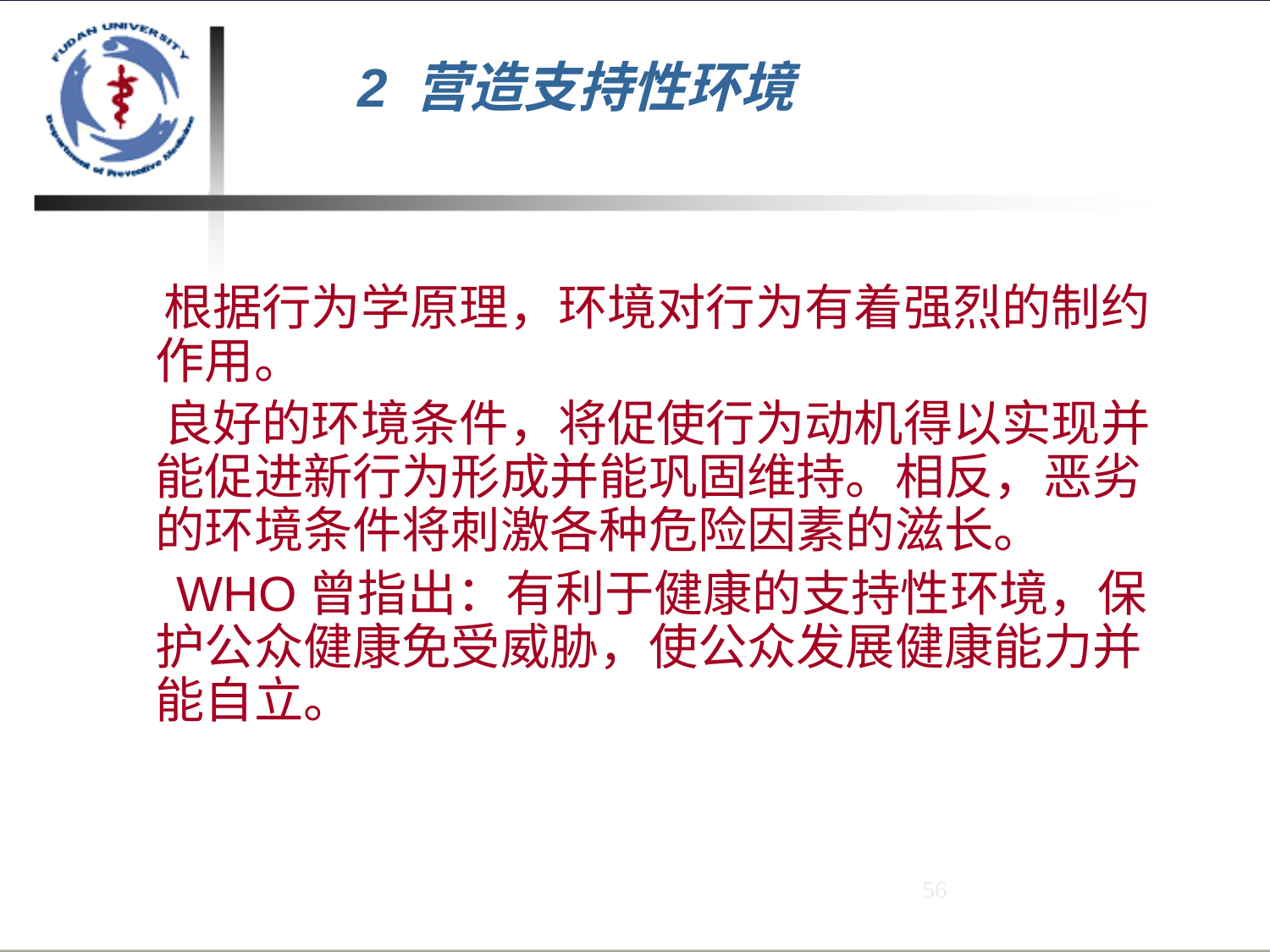

# 2 营造支持性环境
    根据行为学原理，环境对行为有着强烈的制约作用。
    良好的环境条件，将促使行为动机得以实现并能促进新行为形成并能巩固维持。相反，恶劣的环境条件将刺激各种危险因素的滋长。
     WHO曾指出：有利于健康的支持性环境，保护公众健康免受威胁，使公众发展健康能力并能自立。
56